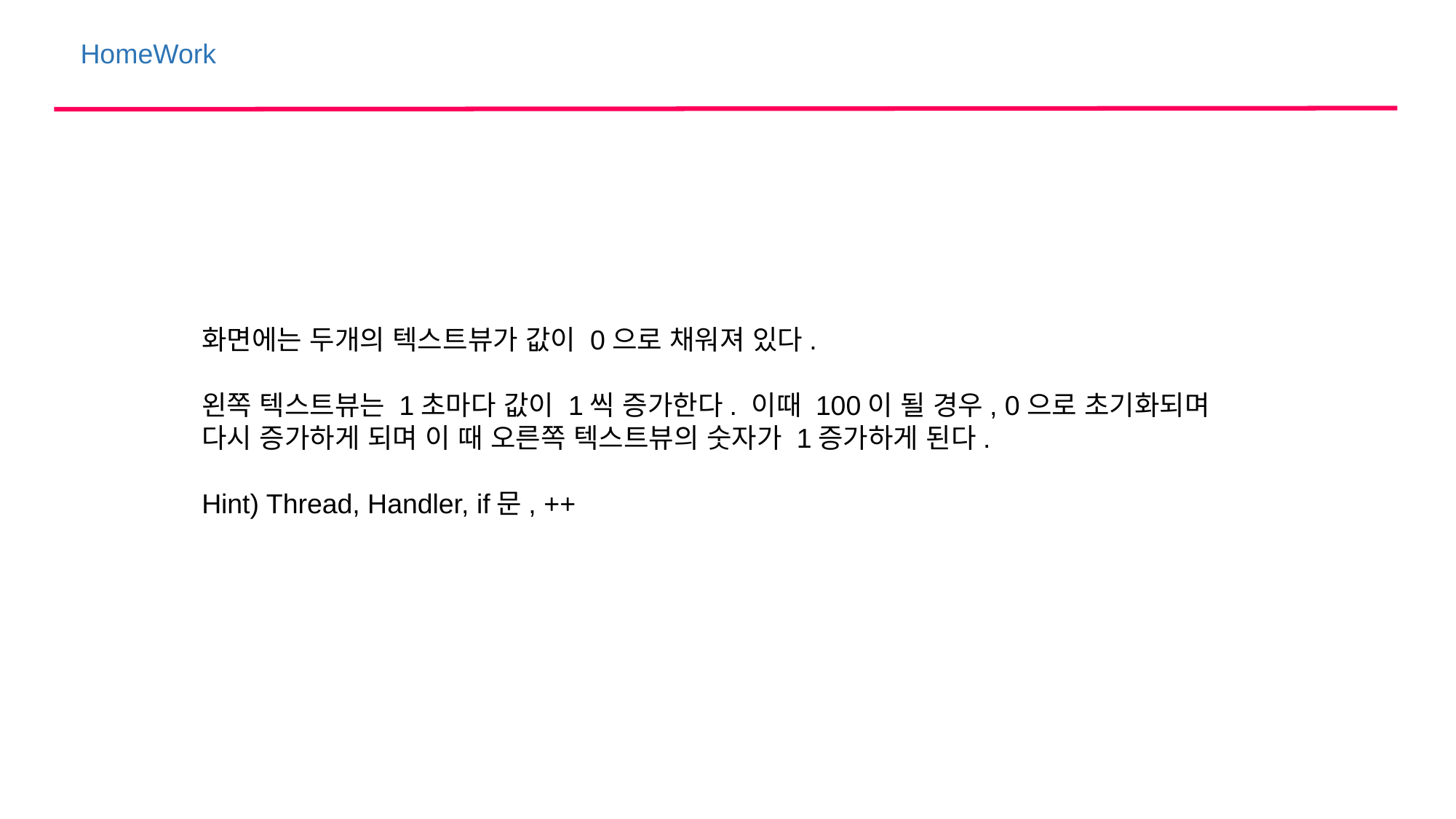

HomeWork
화면에는 두개의 텍스트뷰가 값이 0으로 채워져 있다.

왼쪽 텍스트뷰는 1초마다 값이 1씩 증가한다. 이때 100이 될 경우, 0으로 초기화되며 다시 증가하게 되며 이 때 오른쪽 텍스트뷰의 숫자가 1증가하게 된다.

Hint) Thread, Handler, if문, ++